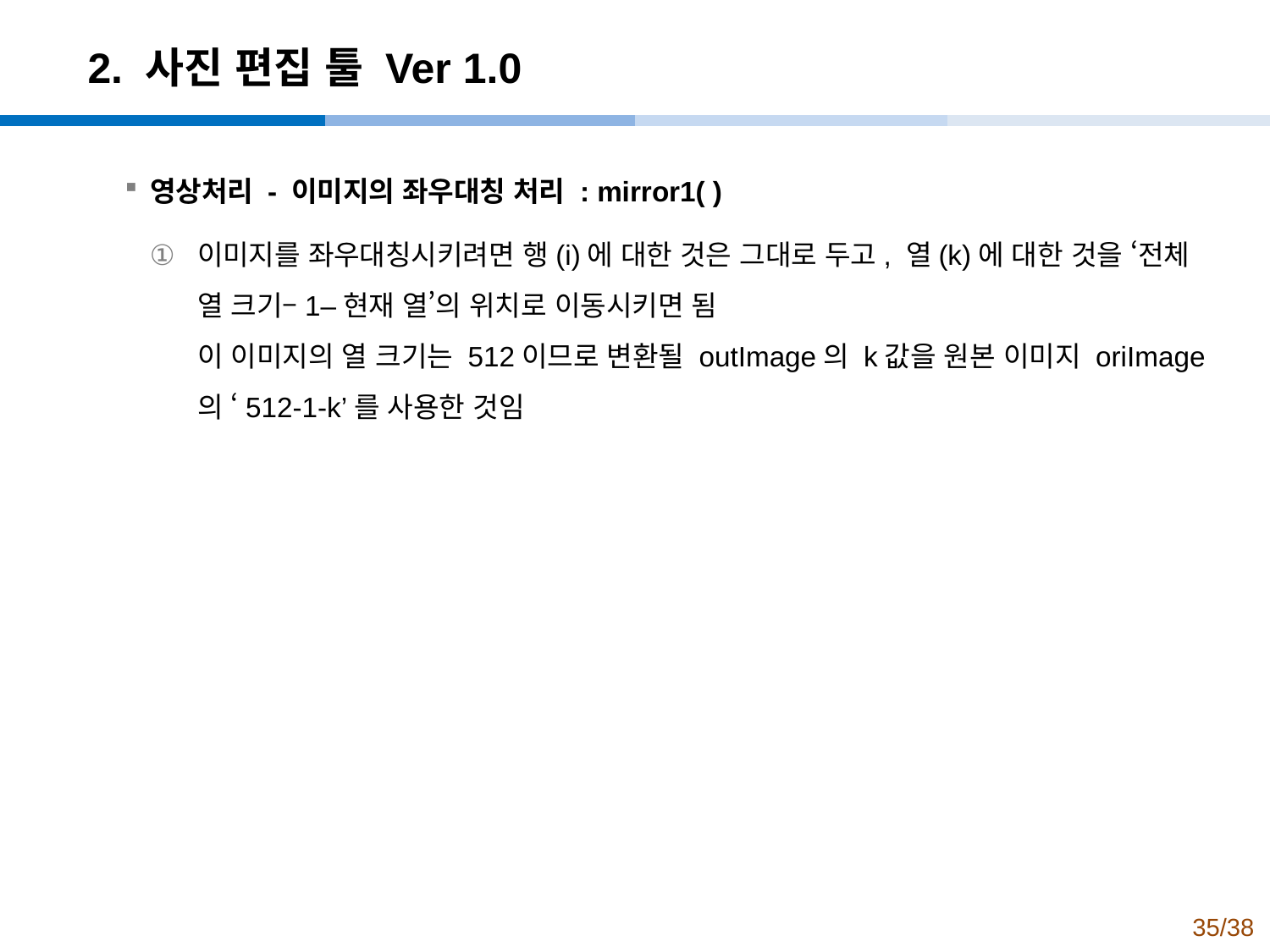

# 2. 사진 편집 툴 Ver 1.0
영상처리 - 이미지의 좌우대칭 처리 : mirror1( )
이미지를 좌우대칭시키려면 행(i)에 대한 것은 그대로 두고, 열(k)에 대한 것을 ‘전체 열 크기–1–현재 열’의 위치로 이동시키면 됨
이 이미지의 열 크기는 512이므로 변환될 outImage의 k값을 원본 이미지 oriImage의 ‘512-1-k’를 사용한 것임